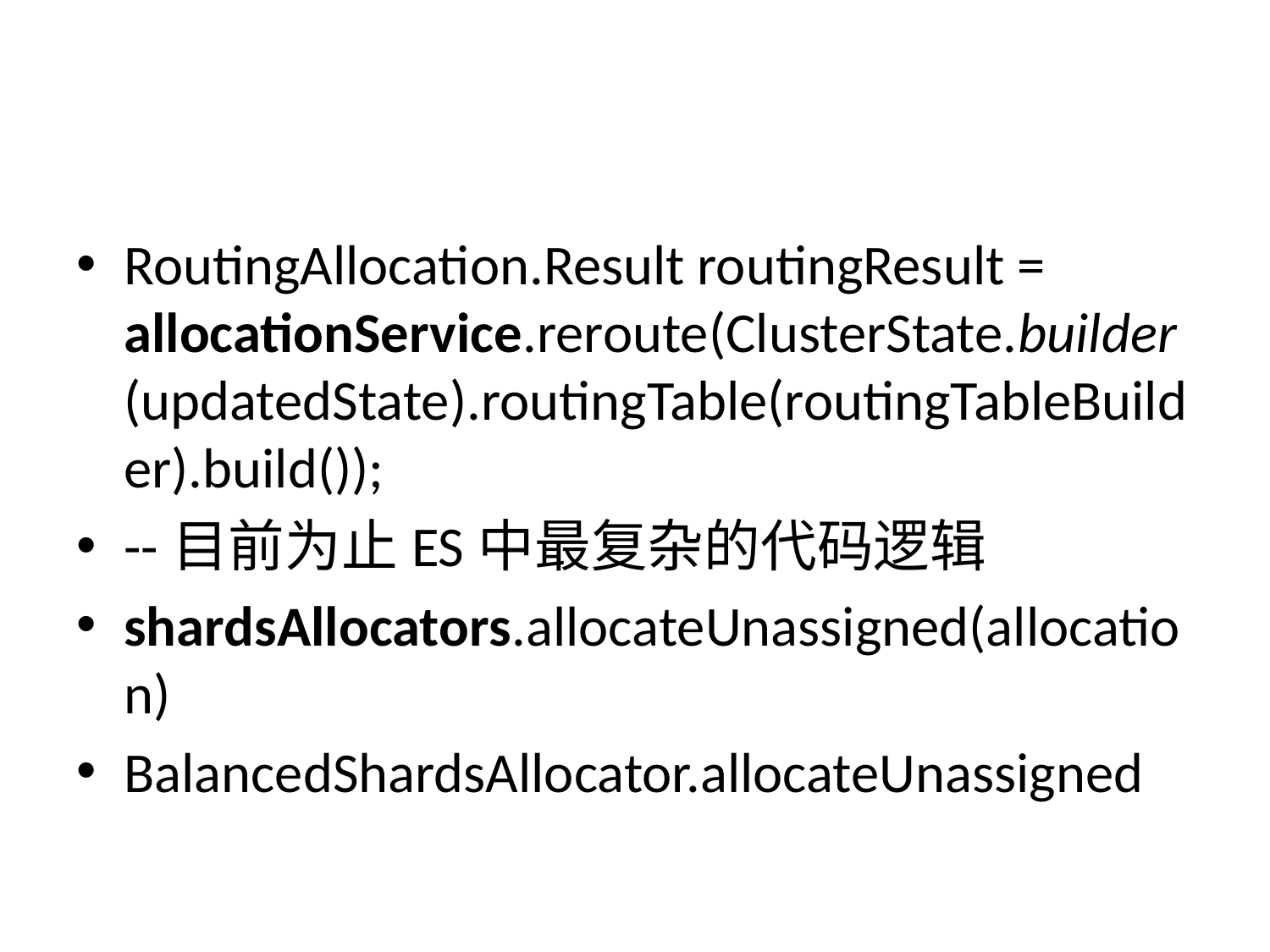

#
RoutingAllocation.Result routingResult = allocationService.reroute(ClusterState.builder(updatedState).routingTable(routingTableBuilder).build());
--目前为止ES中最复杂的代码逻辑
shardsAllocators.allocateUnassigned(allocation)
BalancedShardsAllocator.allocateUnassigned